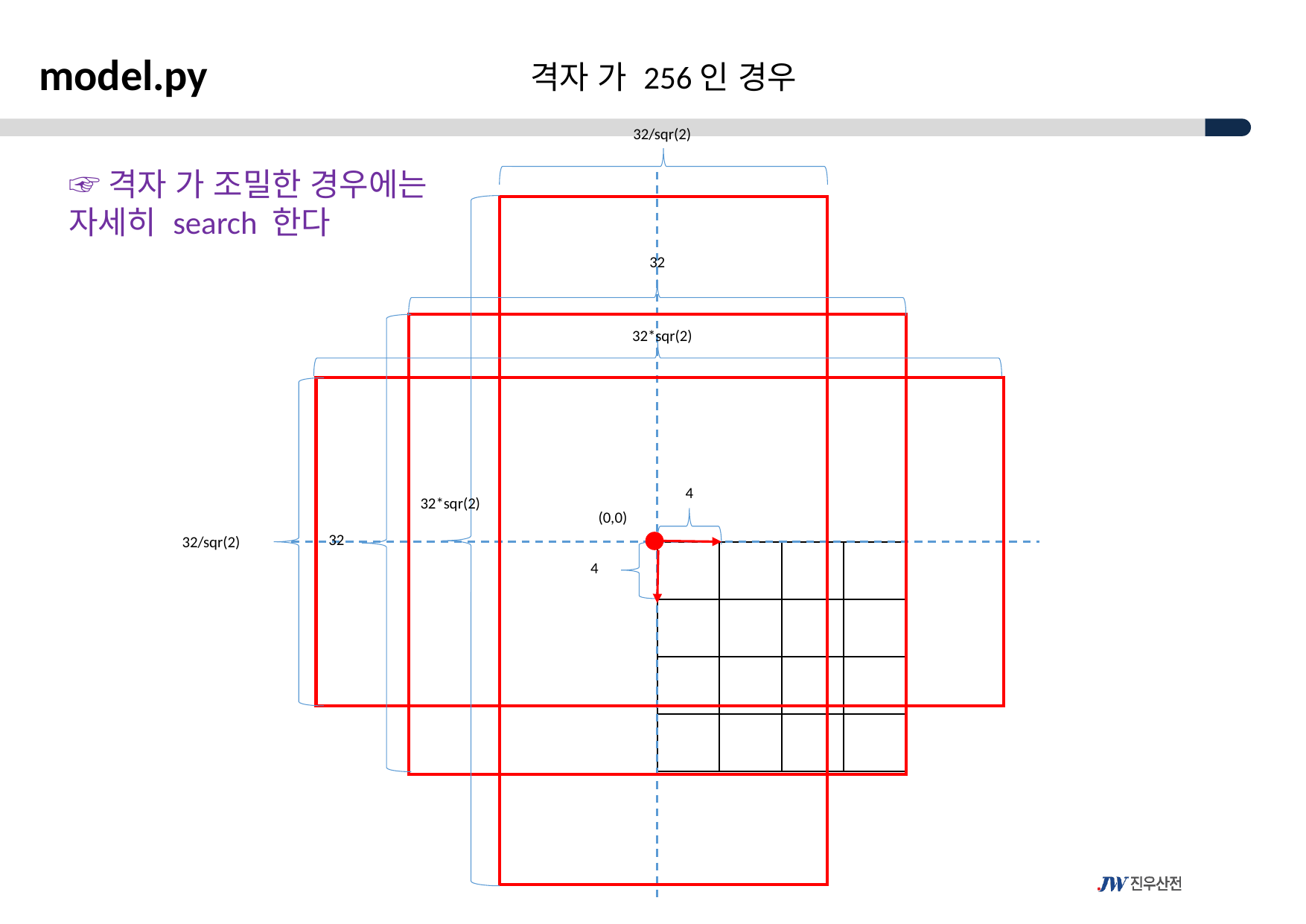

model.py

격자 가 256인 경우
32/sqr(2)
☞격자 가 조밀한 경우에는
자세히 search 한다

32

32*sqr(2)

4
32*sqr(2)

(0,0)
32
32/sqr(2)

|  |  |  |  |
| --- | --- | --- | --- |
|  |  |  |  |
|  |  |  |  |
|  |  |  |  |
4